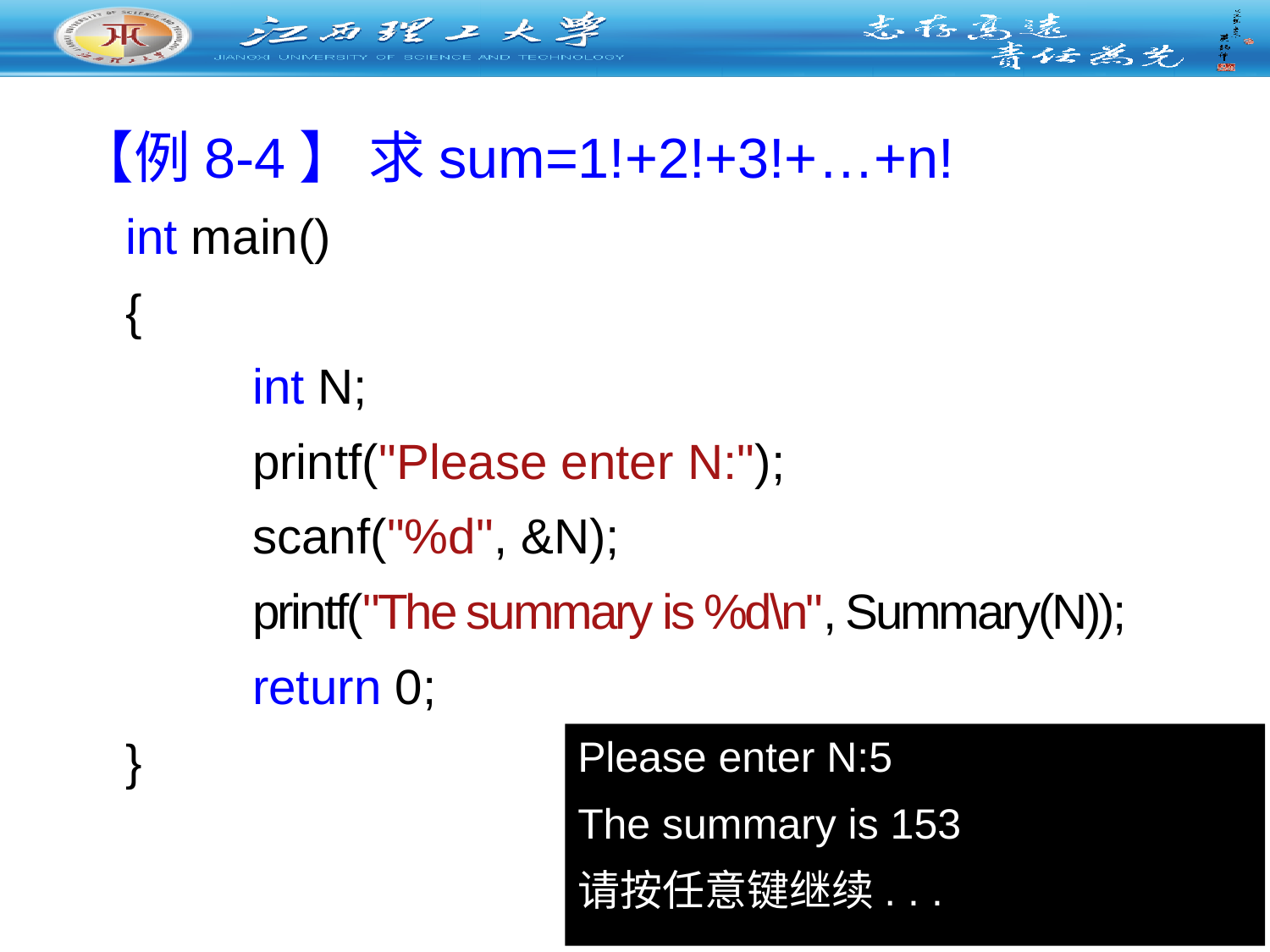

【例8-4】 求sum=1!+2!+3!+…+n!
int main()
{
 	int N;
 	printf("Please enter N:");
 	scanf("%d", &N);
 	printf("The summary is %d\n", Summary(N));
 	return 0;
}
Please enter N:5
The summary is 153
请按任意键继续. . .